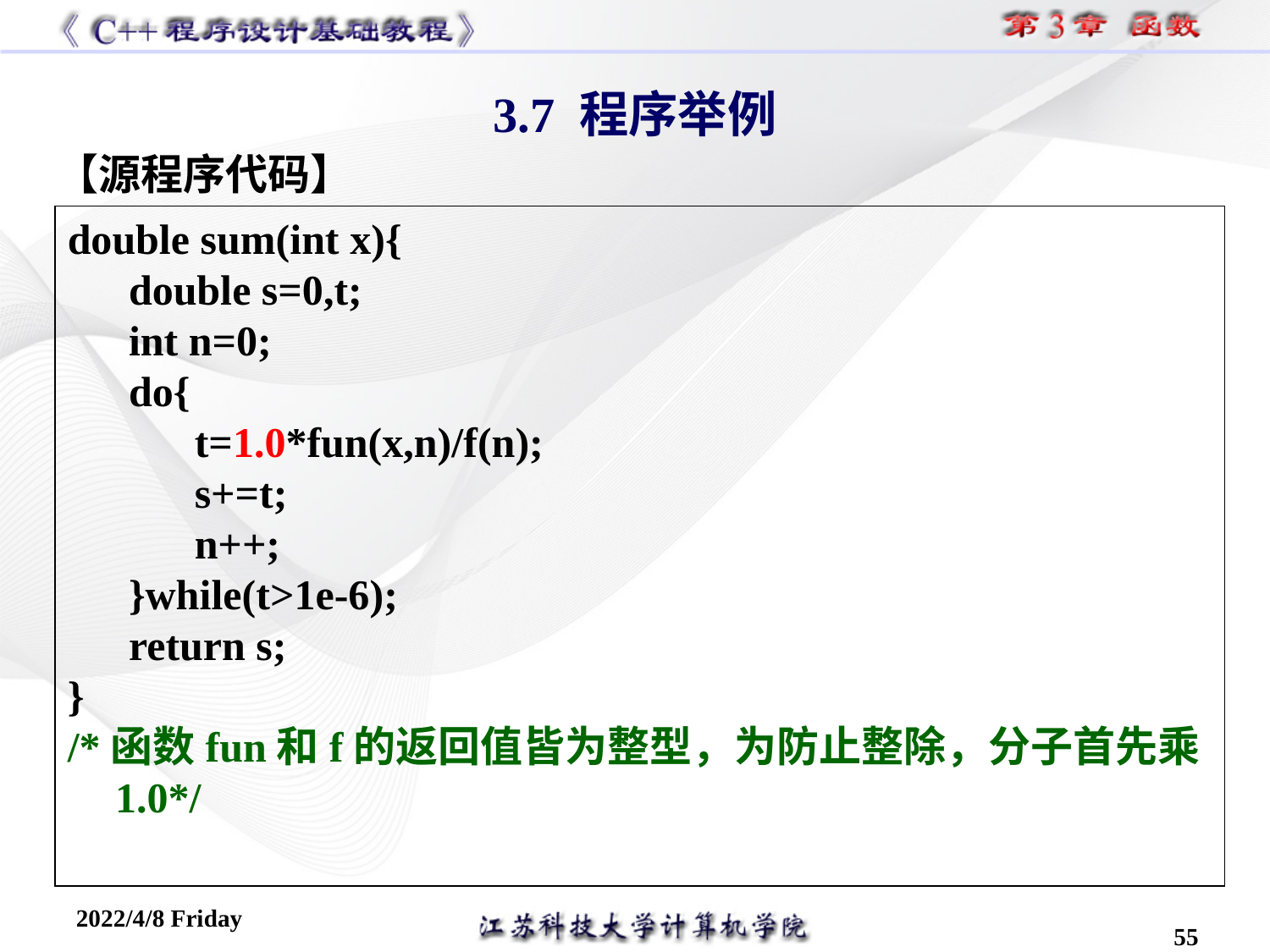

3.7 程序举例
【源程序代码】
double sum(int x){
double s=0,t;
int n=0;
do{
t=1.0*fun(x,n)/f(n);
s+=t;
n++;
}while(t>1e-6);
return s;
}
/*函数fun和f的返回值皆为整型，为防止整除，分子首先乘1.0*/